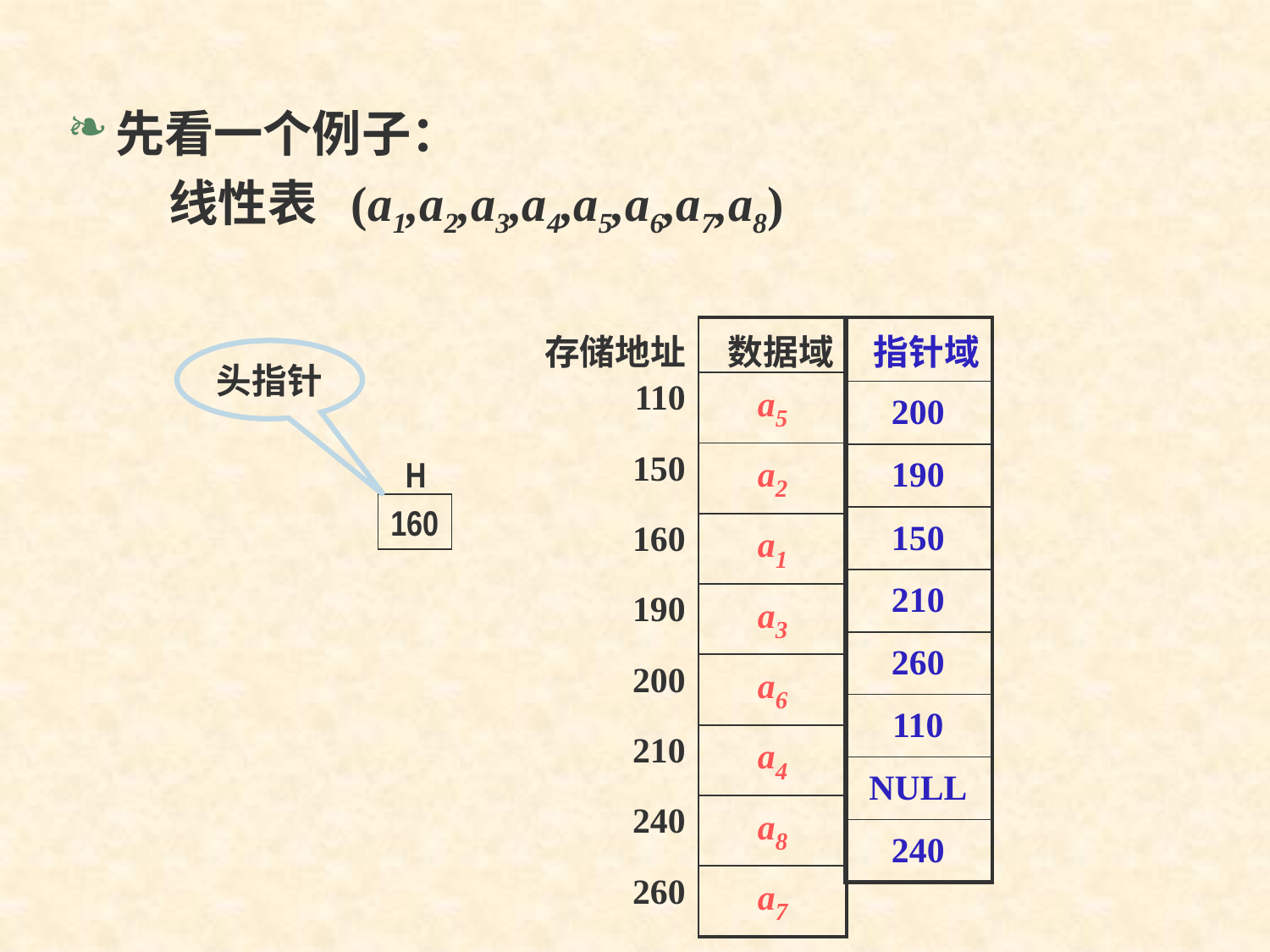

先看一个例子：
        线性表  (a1,a2,a3,a4,a5,a6,a7,a8)
| 存储地址 | 数据域 |
| --- | --- |
| 110 | a5 |
| 150 | a2 |
| 160 | a1 |
| 190 | a3 |
| 200 | a6 |
| 210 | a4 |
| 240 | a8 |
| 260 | a7 |
| 指针域 |
| --- |
| 200 |
| 190 |
| 150 |
| 210 |
| 260 |
| 110 |
| NULL |
| 240 |
头指针
H
160